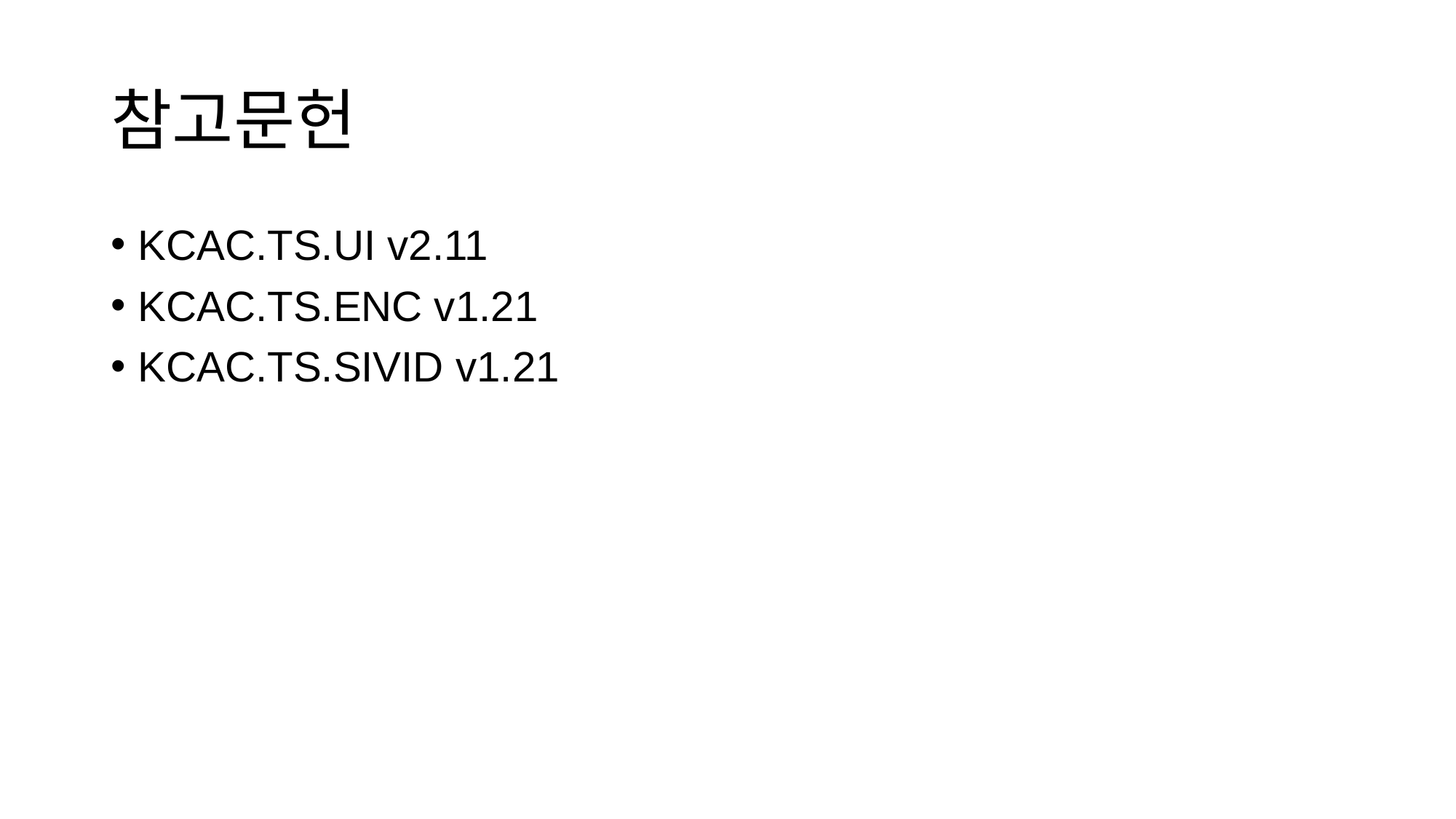

# 참고문헌
KCAC.TS.UI v2.11
KCAC.TS.ENC v1.21
KCAC.TS.SIVID v1.21